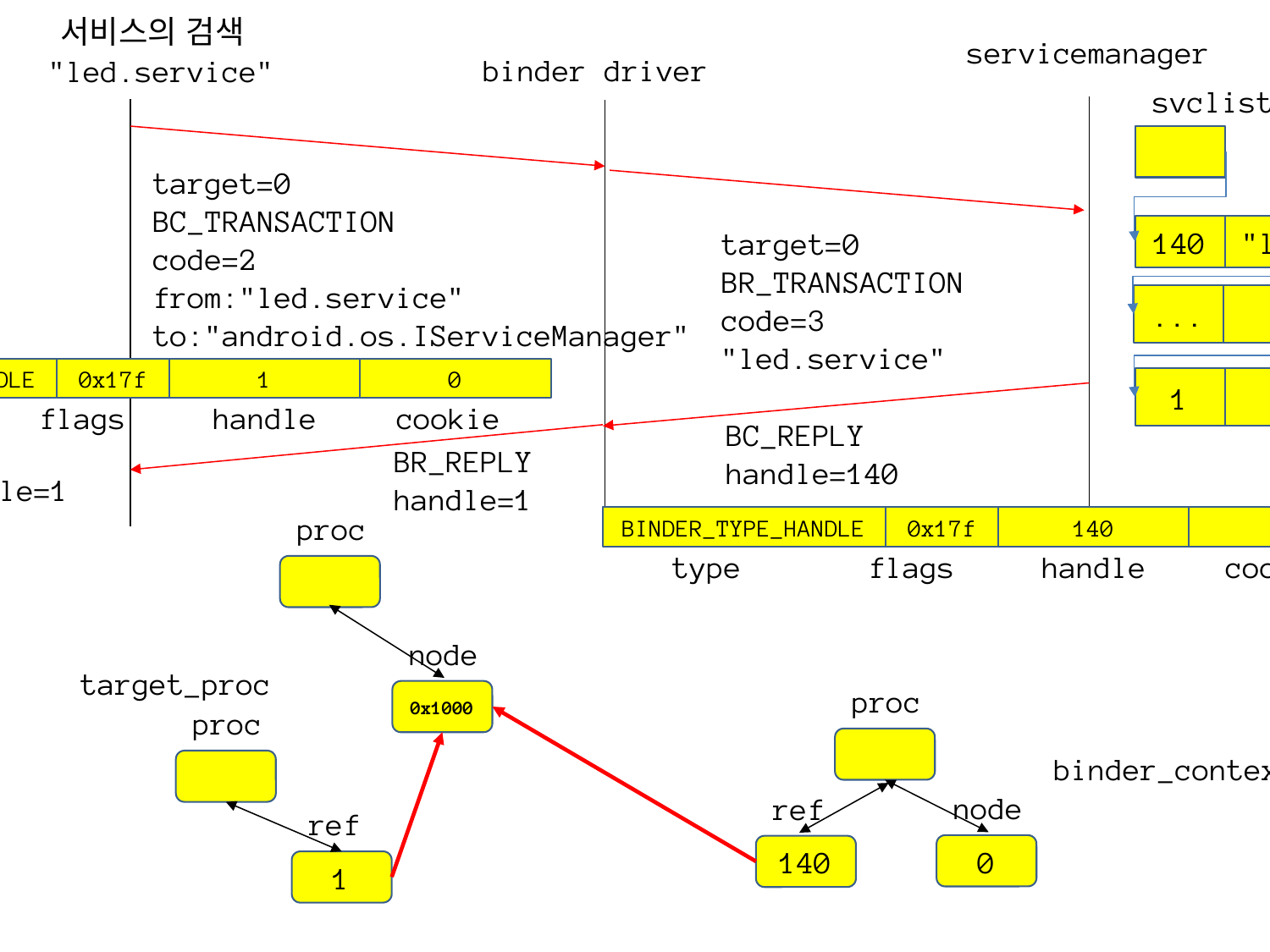

서비스의 검색
servicemanager
binder driver
"led.service"
svclist

target=0
BC_TRANSACTION
code=2
from:"led.service"
to:"android.os.IServiceManager"
140
"led.service"
target=0
BR_TRANSACTION
code=3
"led.service"
...
"sip"
BINDER_TYPE_HANDLE
0x17f
1
0
1
"nfc"
type
flags
handle
cookie
BC_REPLY
handle=140
BR_REPLY
handle=1
handle=1
proc
BINDER_TYPE_HANDLE
0x17f
140
0
type
flags
handle
cookie

node
target_proc
proc
0x1000
proc

binder_context_mgr_node

node
ref
ref
0
140
1